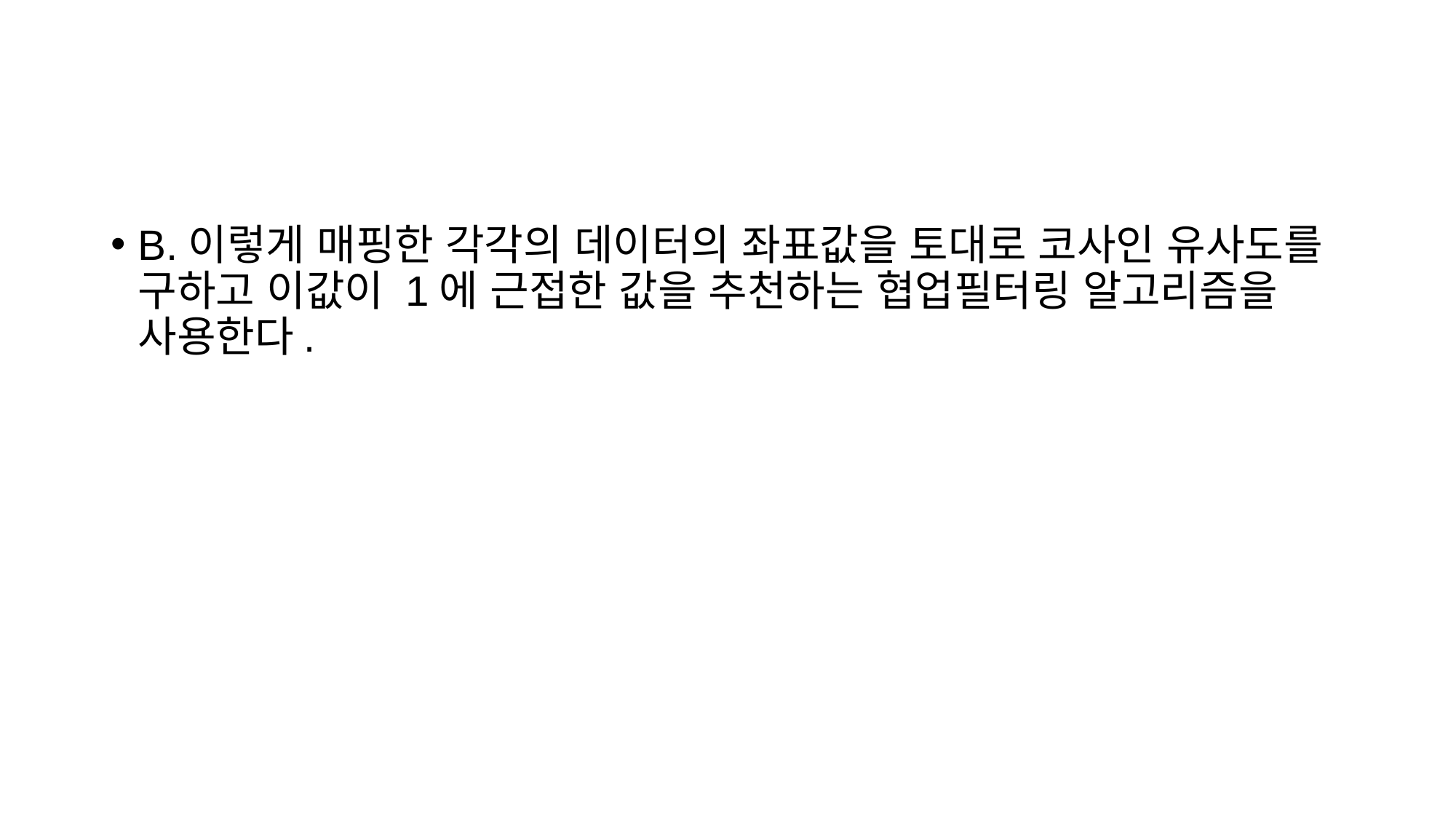

#
B.이렇게 매핑한 각각의 데이터의 좌표값을 토대로 코사인 유사도를 구하고 이값이 1에 근접한 값을 추천하는 협업필터링 알고리즘을 사용한다.